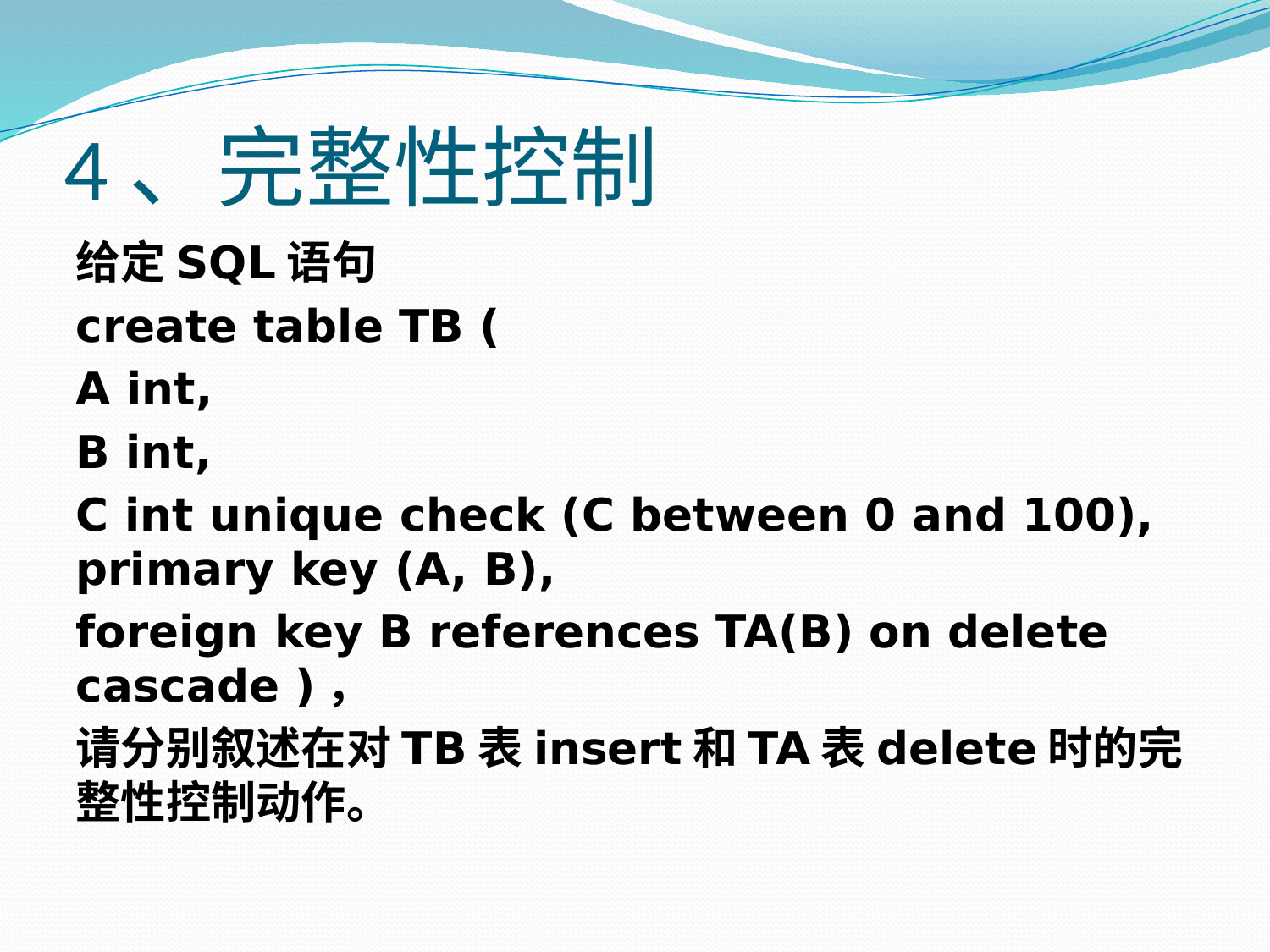

# 4、完整性控制
给定SQL语句
create table TB (
A int,
B int,
C int unique check (C between 0 and 100), primary key (A, B),
foreign key B references TA(B) on delete cascade )，
请分别叙述在对TB表insert和TA表delete时的完整性控制动作。